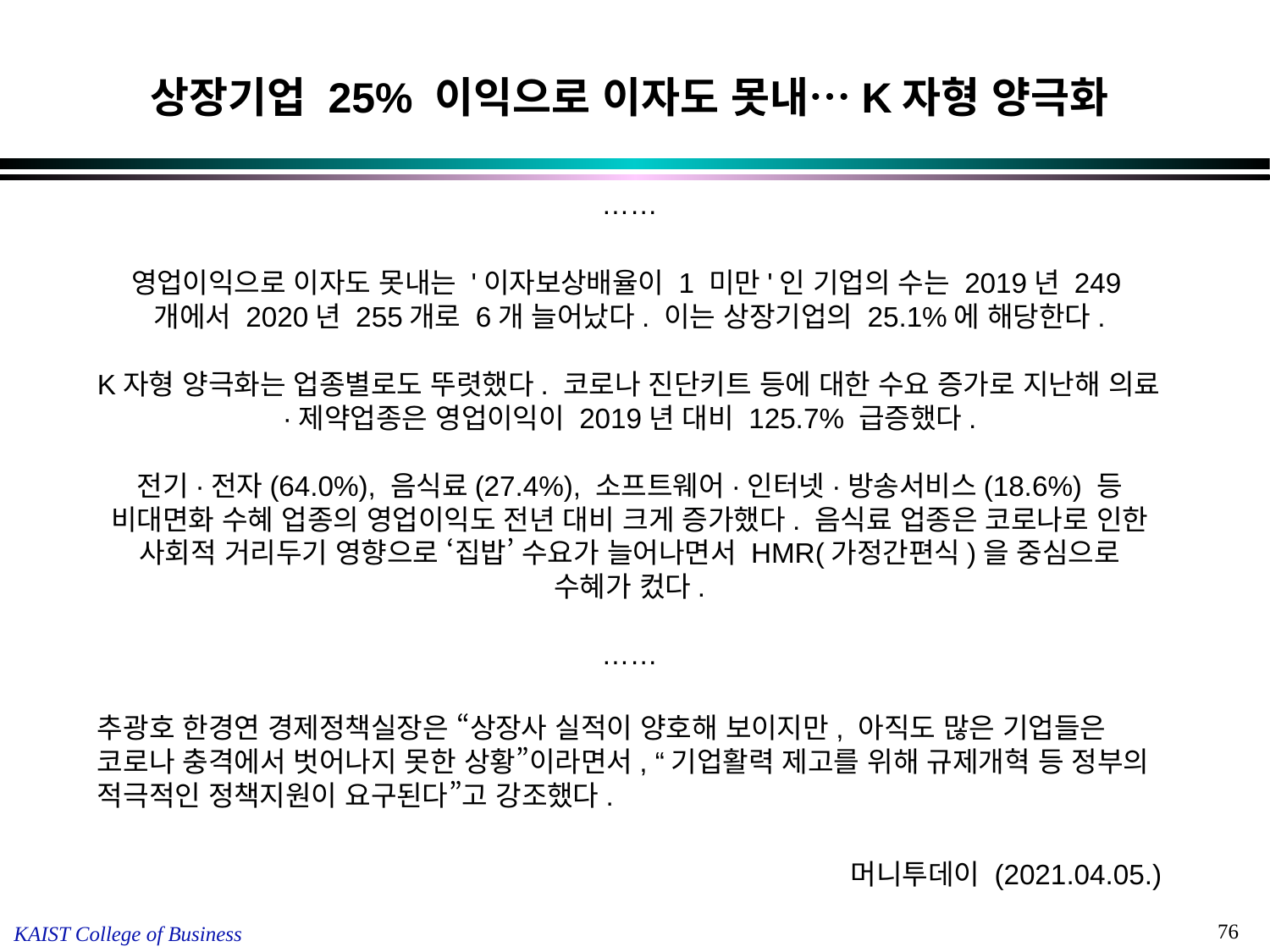

# 상장기업 25% 이익으로 이자도 못내…K자형 양극화
……

영업이익으로 이자도 못내는 '이자보상배율이 1 미만'인 기업의 수는 2019년 249개에서 2020년 255개로 6개 늘어났다. 이는 상장기업의 25.1%에 해당한다.
K자형 양극화는 업종별로도 뚜렷했다. 코로나 진단키트 등에 대한 수요 증가로 지난해 의료·제약업종은 영업이익이 2019년 대비 125.7% 급증했다.
전기·전자(64.0%), 음식료(27.4%), 소프트웨어·인터넷·방송서비스(18.6%) 등 비대면화 수혜 업종의 영업이익도 전년 대비 크게 증가했다. 음식료 업종은 코로나로 인한 사회적 거리두기 영향으로 ‘집밥’ 수요가 늘어나면서 HMR(가정간편식)을 중심으로 수혜가 컸다.
……
추광호 한경연 경제정책실장은 “상장사 실적이 양호해 보이지만, 아직도 많은 기업들은 코로나 충격에서 벗어나지 못한 상황”이라면서, “기업활력 제고를 위해 규제개혁 등 정부의 적극적인 정책지원이 요구된다”고 강조했다.

머니투데이 (2021.04.05.)